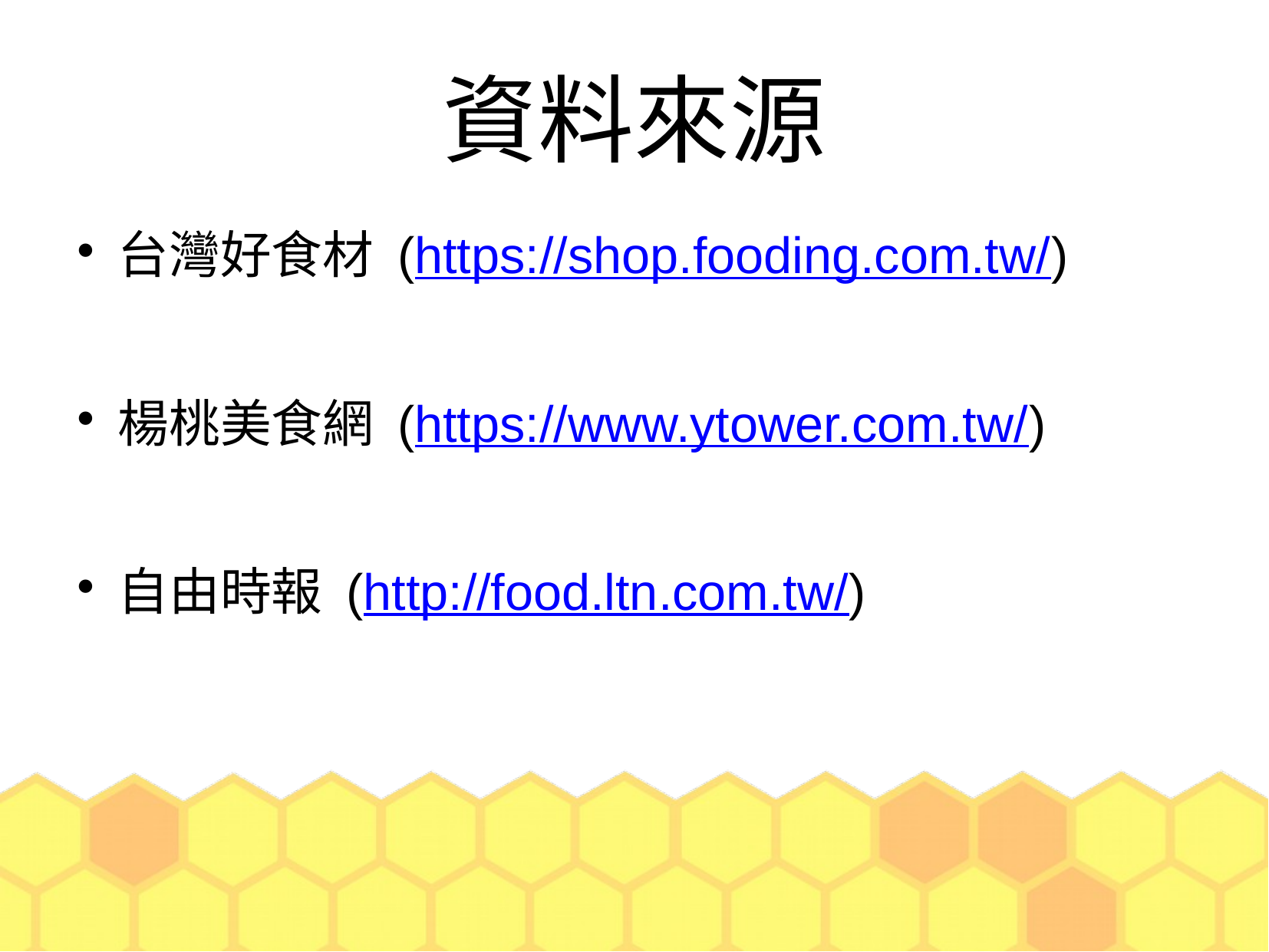

資料來源
台灣好食材 (https://shop.fooding.com.tw/)

楊桃美食網 (https://www.ytower.com.tw/)

自由時報 (http://food.ltn.com.tw/)